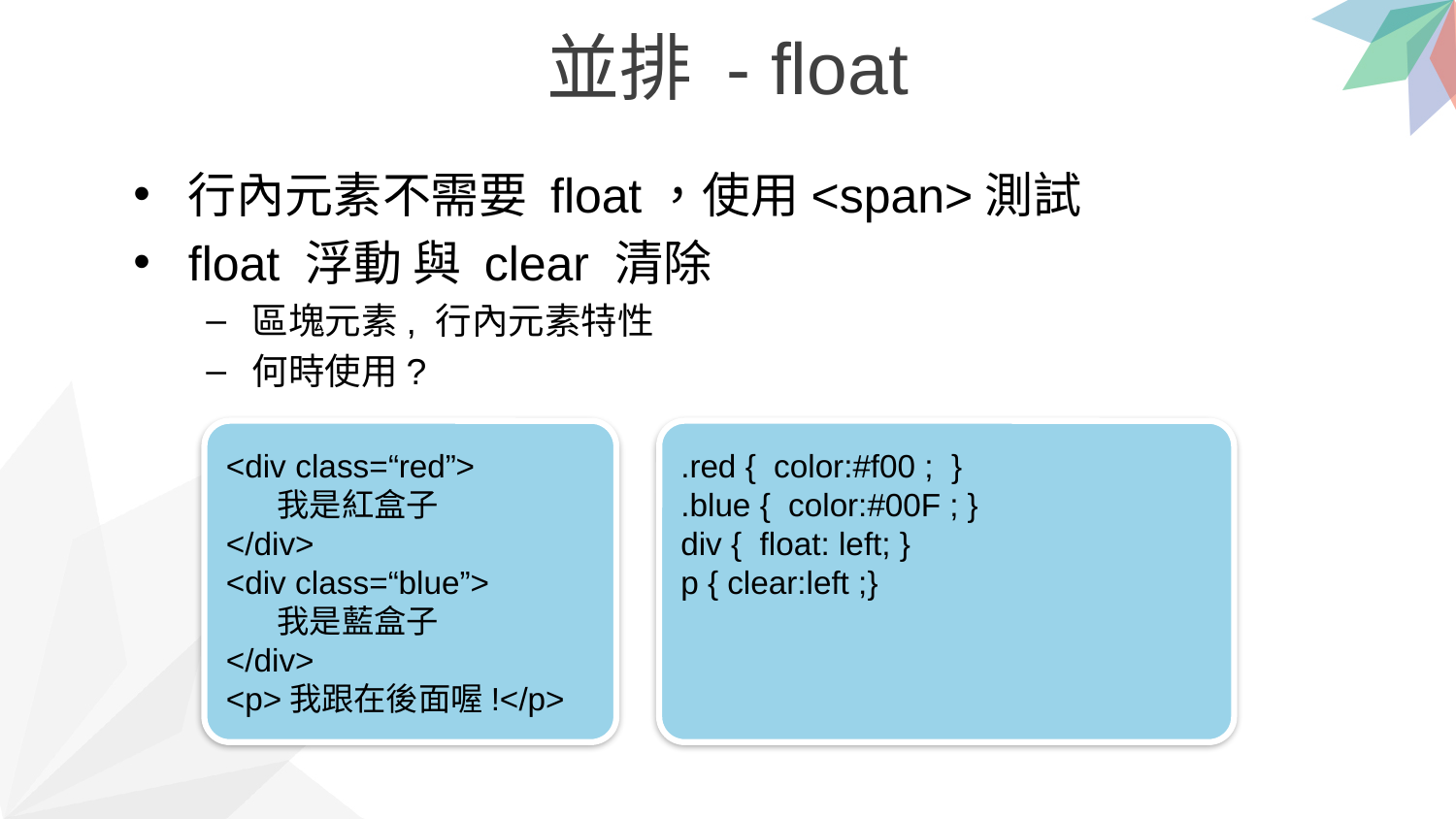

並排 - float
行內元素不需要 float，使用<span>測試
float 浮動 與 clear 清除
區塊元素, 行內元素特性
何時使用?
<div class=“red”>
      我是紅盒子
</div>
<div class=“blue”>
      我是藍盒子
</div>
<p>我跟在後面喔!</p>
.red {  color:#f00 ;  }
.blue {  color:#00F ; }
div {  float: left; }
p { clear:left ;}